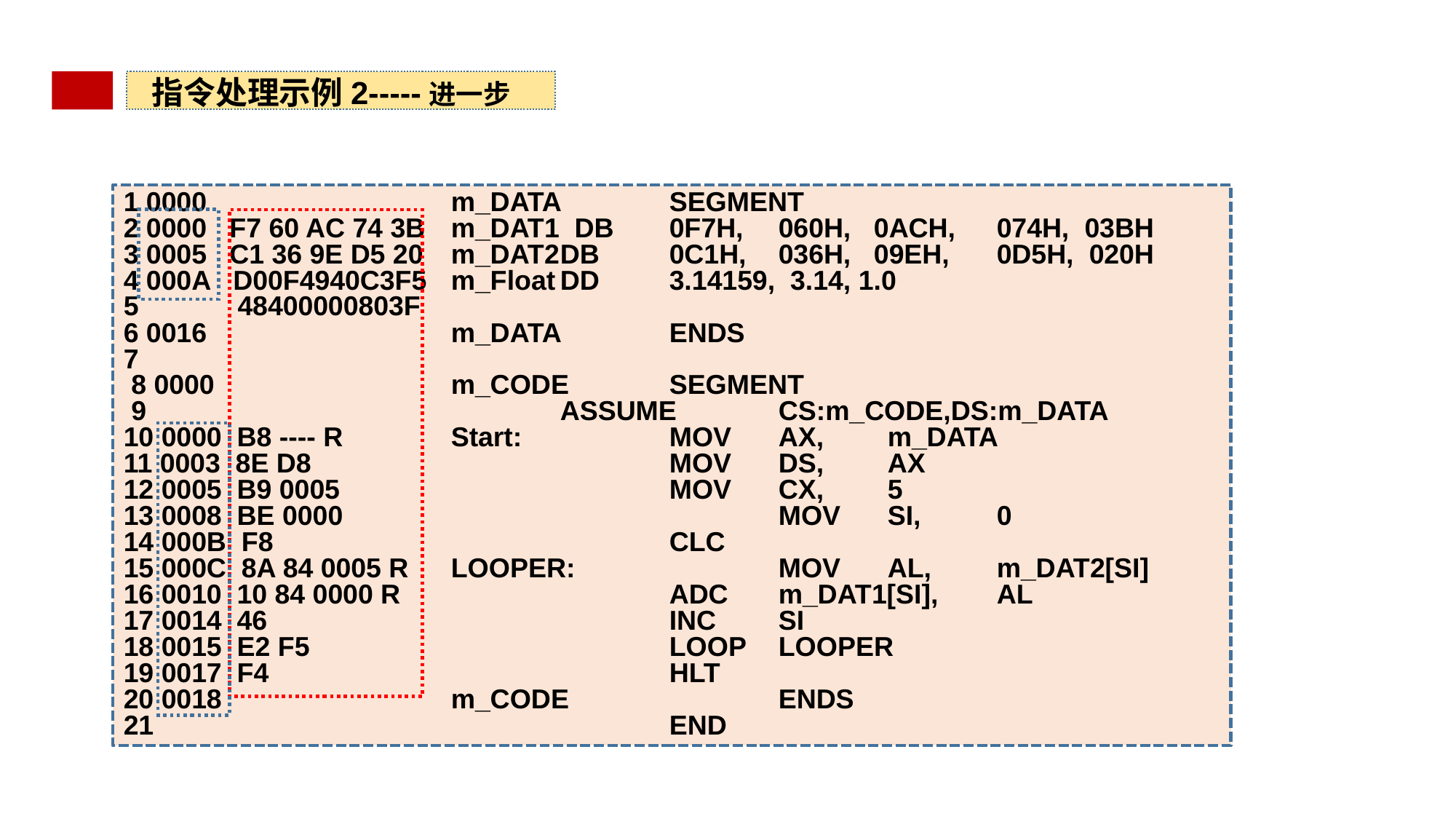

指令处理示例2-----进一步
1 0000			m_DATA	SEGMENT
2 0000   F7 60 AC 74 3B	m_DAT1  DB	0F7H,	060H,   0ACH,	074H,  03BH
3 0005   C1 36 9E D5 20	m_DAT2	DB	0C1H,	036H,   09EH,	0D5H,  020H
4 000A   D00F4940C3F5	m_Float	DD	3.14159,  3.14, 1.0
5             48400000803F
6 0016			m_DATA	ENDS
7
 8 0000			m_CODE	SEGMENT
 9				ASSUME	CS:m_CODE,DS:m_DATA
10 0000  B8 ---- R	Start:		MOV	AX,	m_DATA
11 0003  8E D8				MOV	DS,	AX
12 0005  B9 0005				MOV	CX,	5
13 0008  BE 0000				MOV	SI,	0
14 000B  F8				CLC
15 000C  8A 84 0005 R	LOOPER:		MOV	AL,	m_DAT2[SI]
16 0010  10 84 0000 R			ADC	m_DAT1[SI],	AL
17 0014  46				INC 	SI
18 0015  E2 F5				LOOP	LOOPER
19 0017  F4				HLT
20 0018			m_CODE		ENDS
21					END